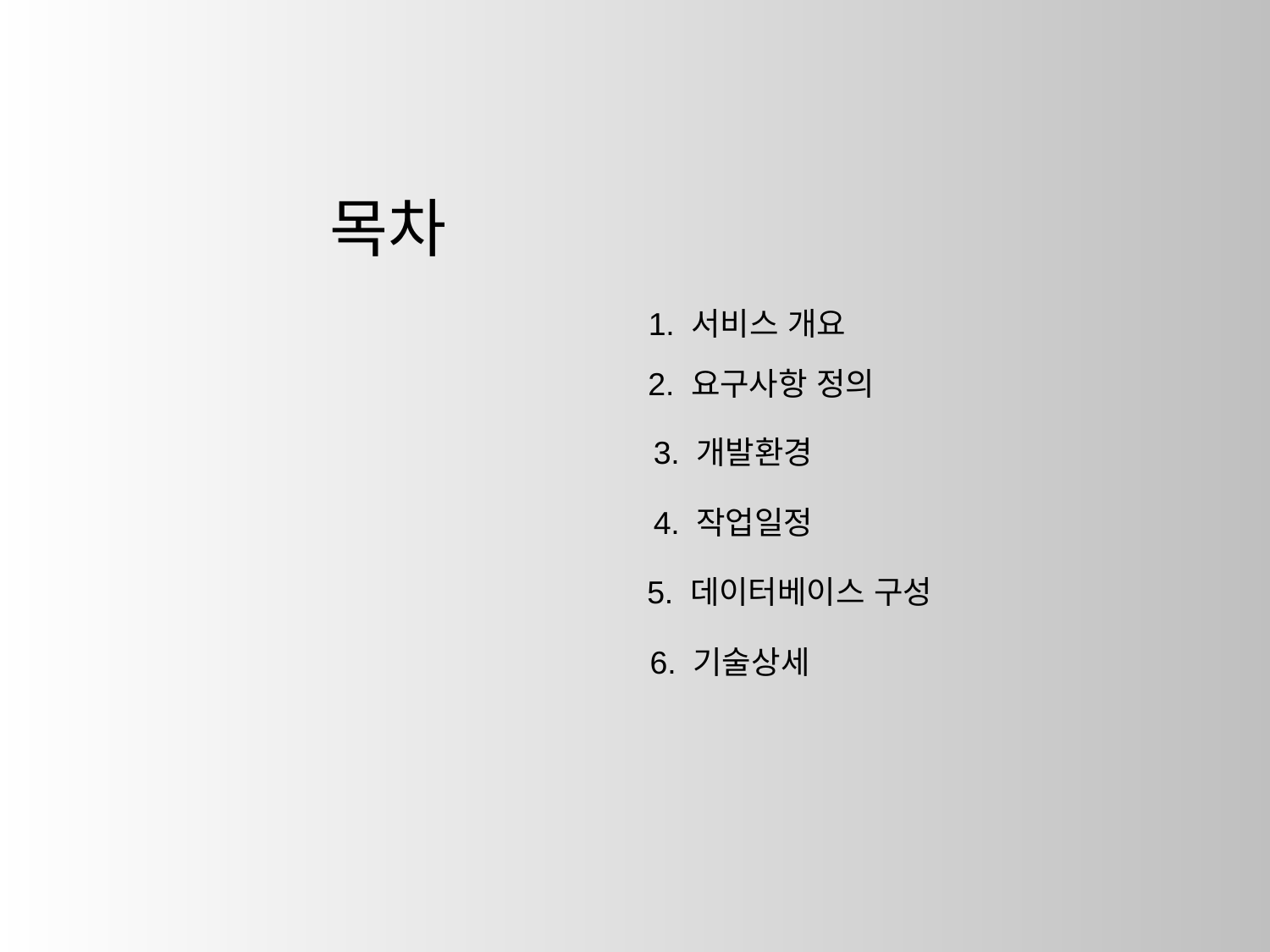

목차
1. 서비스 개요
2. 요구사항 정의
3. 개발환경
4. 작업일정
5. 데이터베이스 구성
6. 기술상세